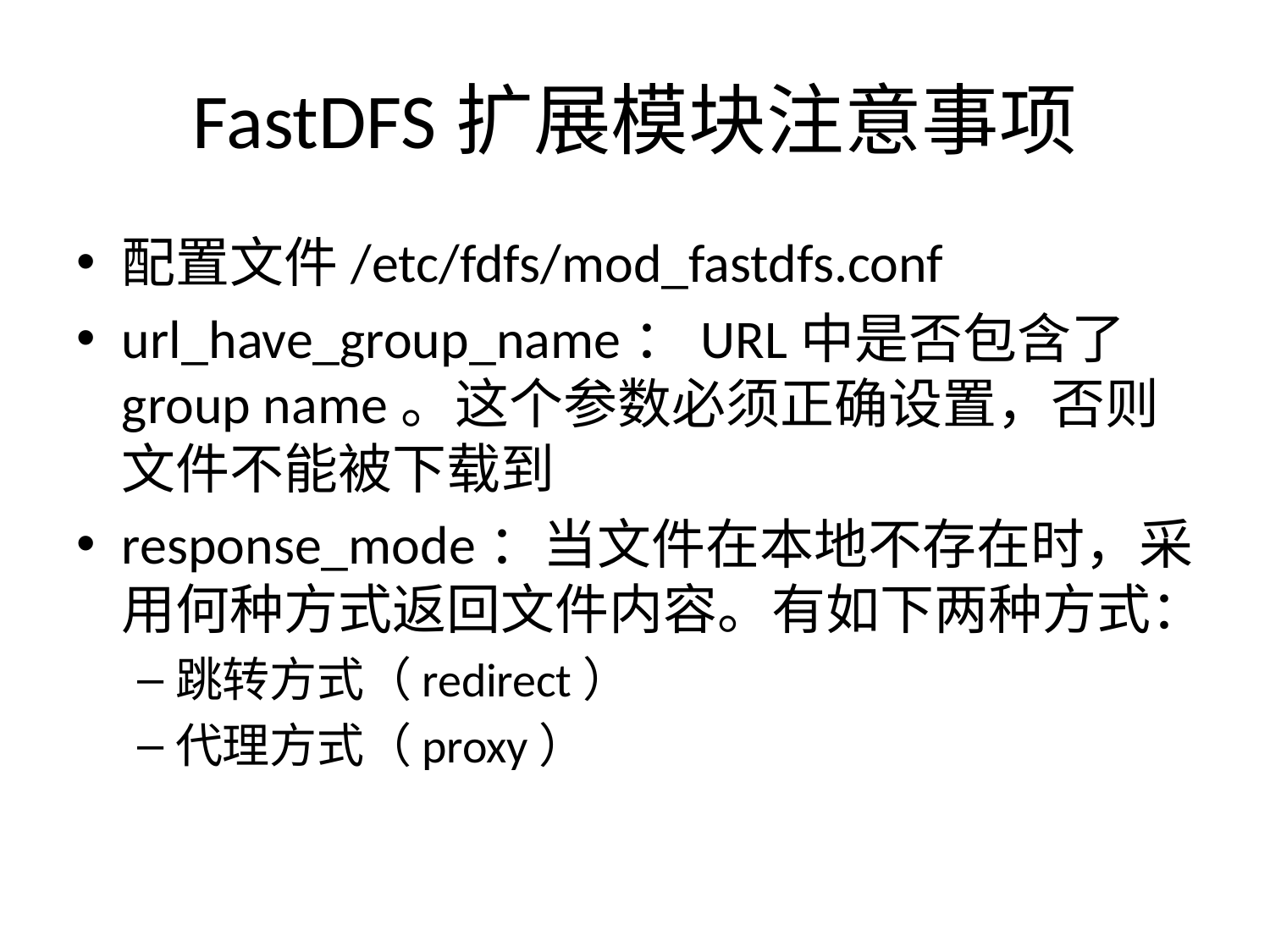

# FastDFS扩展模块注意事项
配置文件/etc/fdfs/mod_fastdfs.conf
url_have_group_name：URL中是否包含了group name。这个参数必须正确设置，否则文件不能被下载到
response_mode：当文件在本地不存在时，采用何种方式返回文件内容。有如下两种方式：
跳转方式（redirect）
代理方式（proxy）